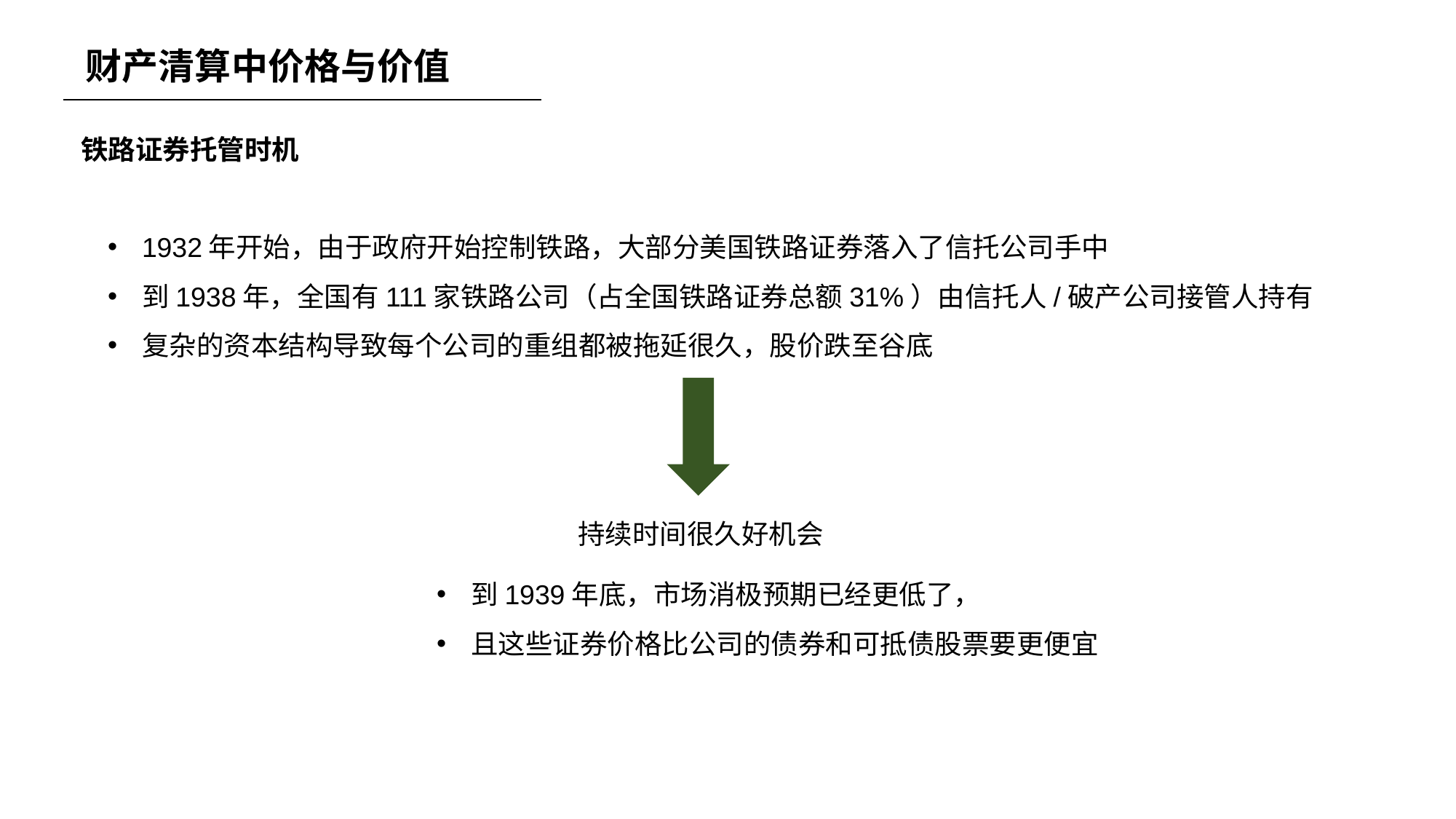

财产清算中价格与价值

铁路证券托管时机

1932年开始，由于政府开始控制铁路，大部分美国铁路证券落入了信托公司手中
到1938年，全国有111家铁路公司（占全国铁路证券总额31%）由信托人/破产公司接管人持有
复杂的资本结构导致每个公司的重组都被拖延很久，股价跌至谷底

持续时间很久好机会
到1939年底，市场消极预期已经更低了，
且这些证券价格比公司的债券和可抵债股票要更便宜

13